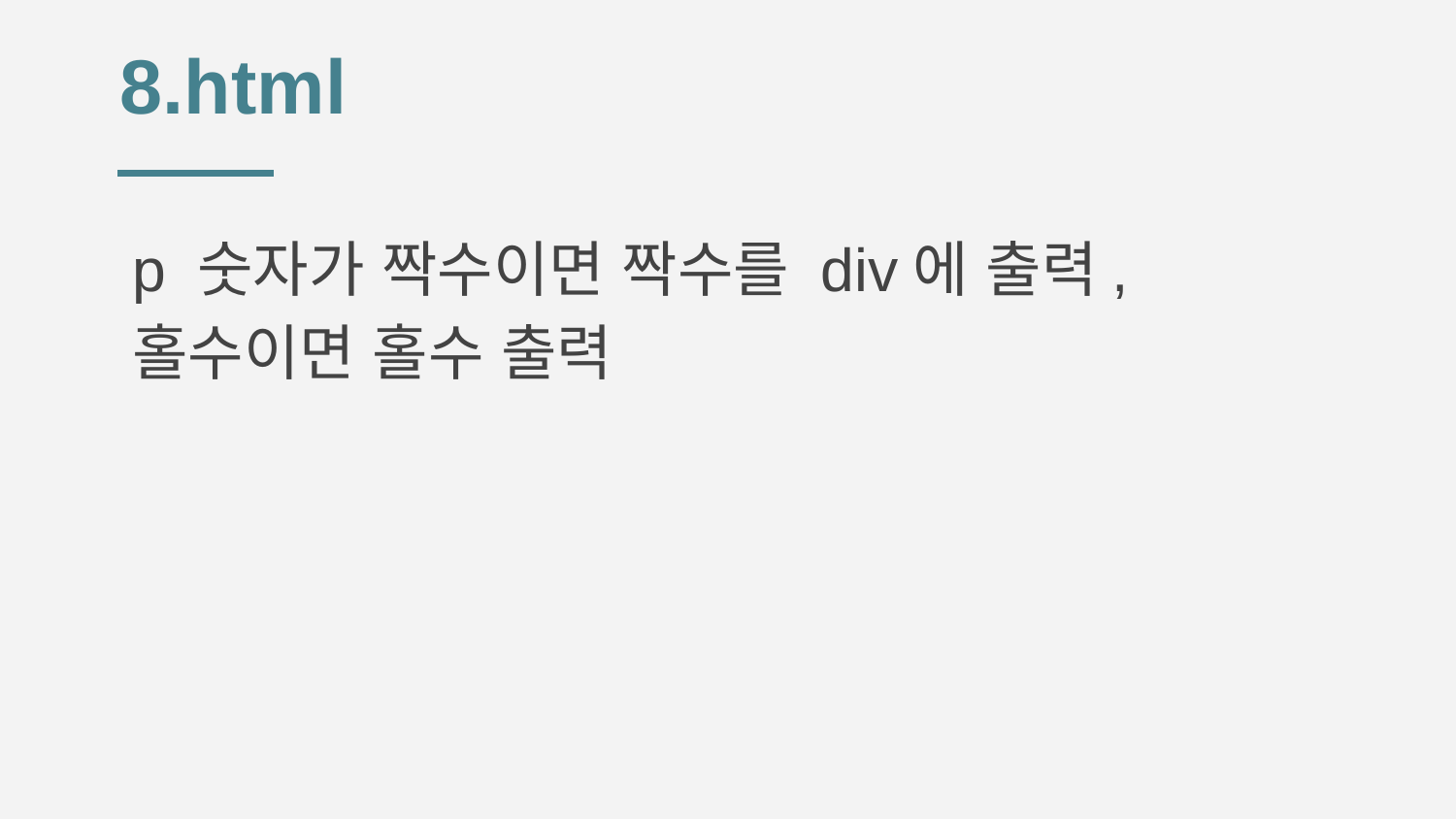

# 8.html
p 숫자가 짝수이면 짝수를 div에 출력, 홀수이면 홀수 출력